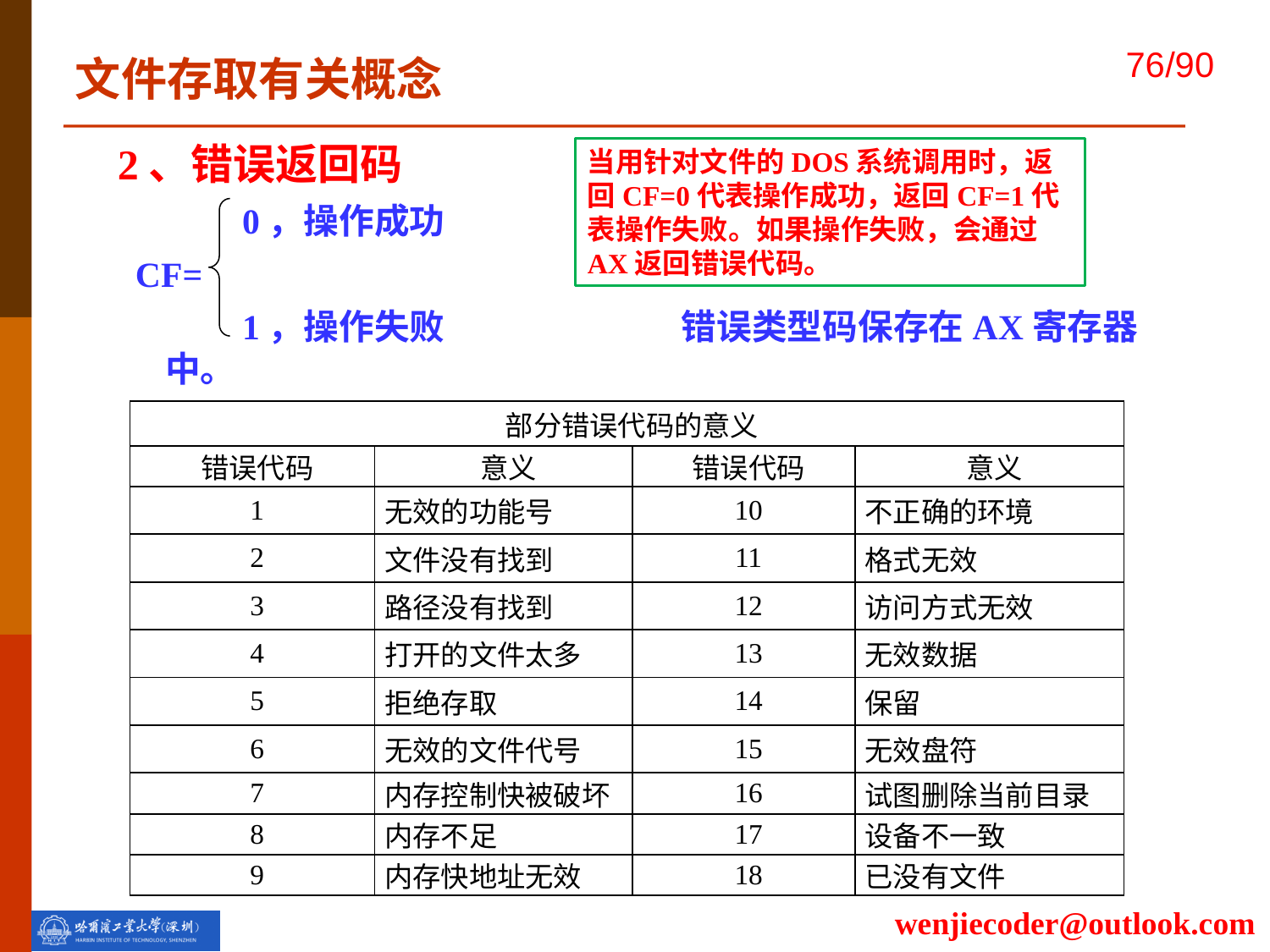

文件存取有关概念
2、错误返回码
              0，操作成功
  CF=
              1，操作失败		 错误类型码保存在AX寄存器中。

当用针对文件的DOS系统调用时，返回CF=0代表操作成功，返回CF=1代表操作失败。如果操作失败，会通过AX返回错误代码。

| 部分错误代码的意义 |  |  |  |
| --- | --- | --- | --- |
| 错误代码 | 意义 | 错误代码 | 意义 |
| 1 | 无效的功能号 | 10 | 不正确的环境 |
| 2 | 文件没有找到 | 11 | 格式无效 |
| 3 | 路径没有找到 | 12 | 访问方式无效 |
| 4 | 打开的文件太多 | 13 | 无效数据 |
| 5 | 拒绝存取 | 14 | 保留 |
| 6 | 无效的文件代号 | 15 | 无效盘符 |
| 7 | 内存控制快被破坏 | 16 | 试图删除当前目录 |
| 8 | 内存不足 | 17 | 设备不一致 |
| 9 | 内存快地址无效 | 18 | 已没有文件 |